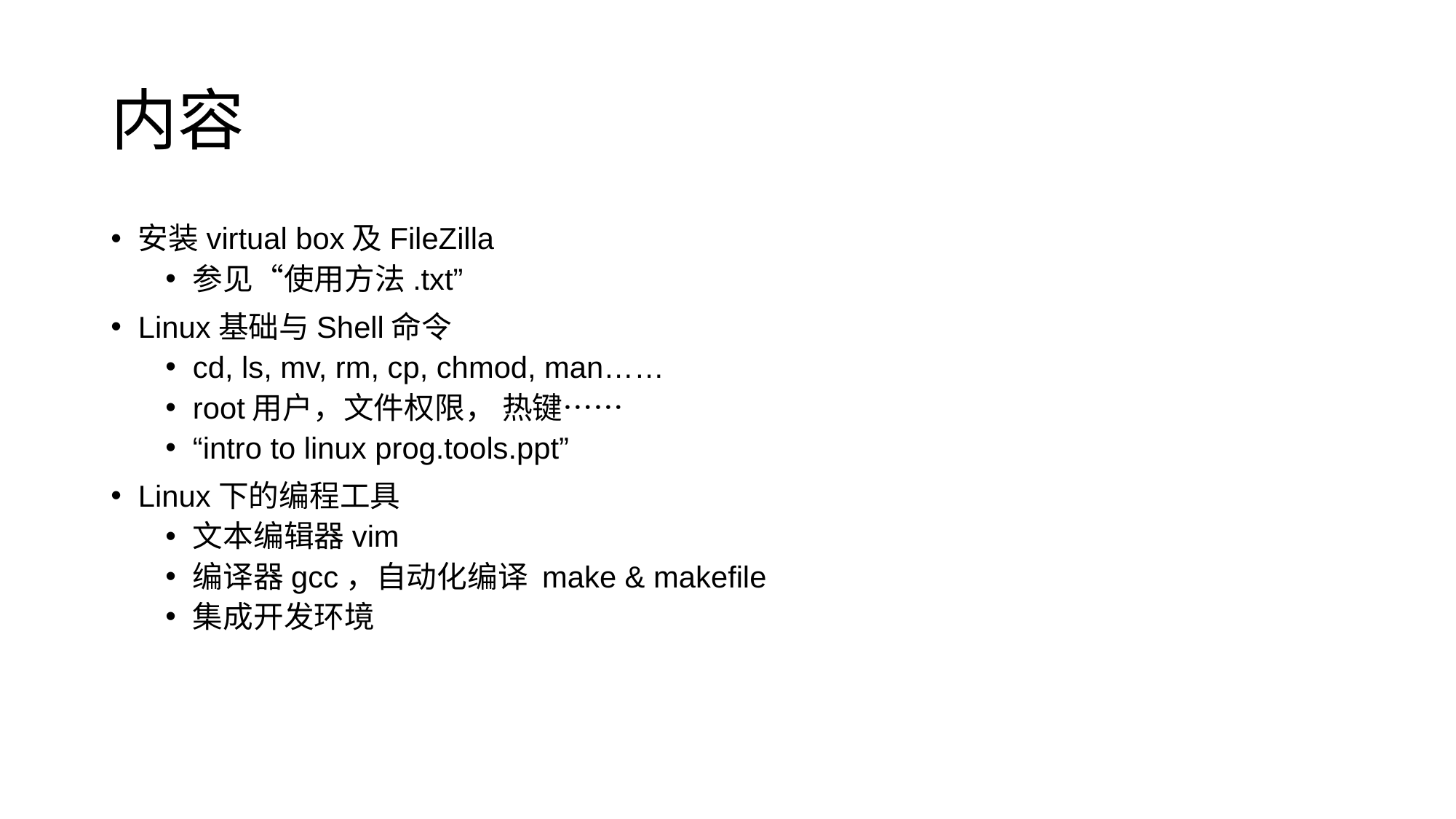

# 内容
安装virtual box及FileZilla
参见“使用方法.txt”
Linux基础与Shell命令
cd, ls, mv, rm, cp, chmod, man……
root用户，文件权限， 热键……
“intro to linux prog.tools.ppt”
Linux下的编程工具
文本编辑器vim
编译器gcc，自动化编译 make & makefile
集成开发环境